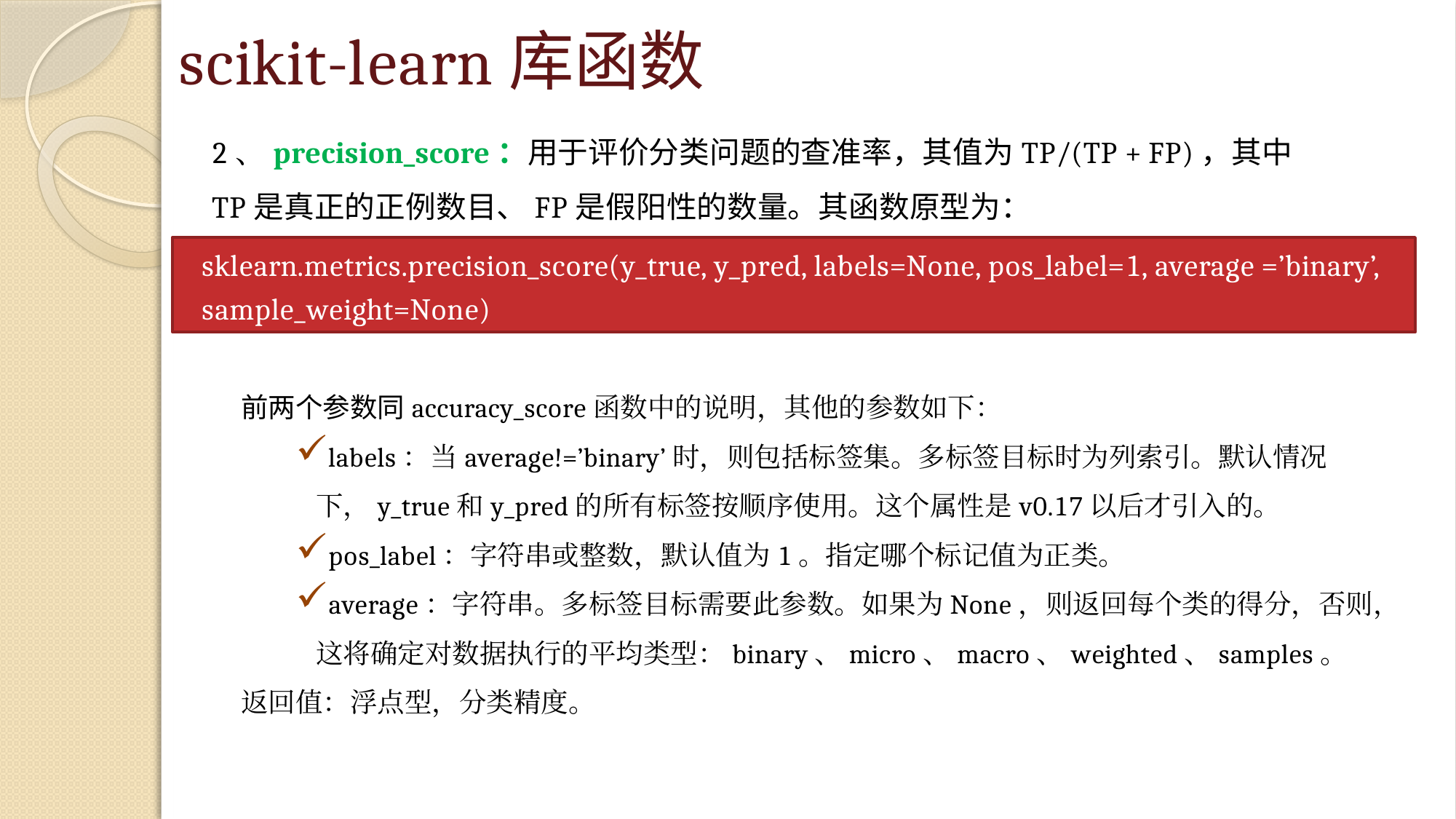

# scikit-learn库函数
2、precision_score：用于评价分类问题的查准率，其值为TP/(TP + FP)，其中TP是真正的正例数目、FP是假阳性的数量。其函数原型为：

sklearn.metrics.precision_score(y_true, y_pred, labels=None, pos_label=1, average =’binary’, sample_weight=None)
前两个参数同accuracy_score函数中的说明，其他的参数如下：
labels：当average!=’binary’时，则包括标签集。多标签目标时为列索引。默认情况下，y_true和y_pred的所有标签按顺序使用。这个属性是v0.17以后才引入的。
pos_label：字符串或整数，默认值为1。指定哪个标记值为正类。
average：字符串。多标签目标需要此参数。如果为None，则返回每个类的得分，否则，这将确定对数据执行的平均类型：binary、micro、macro、weighted、samples。
返回值：浮点型，分类精度。